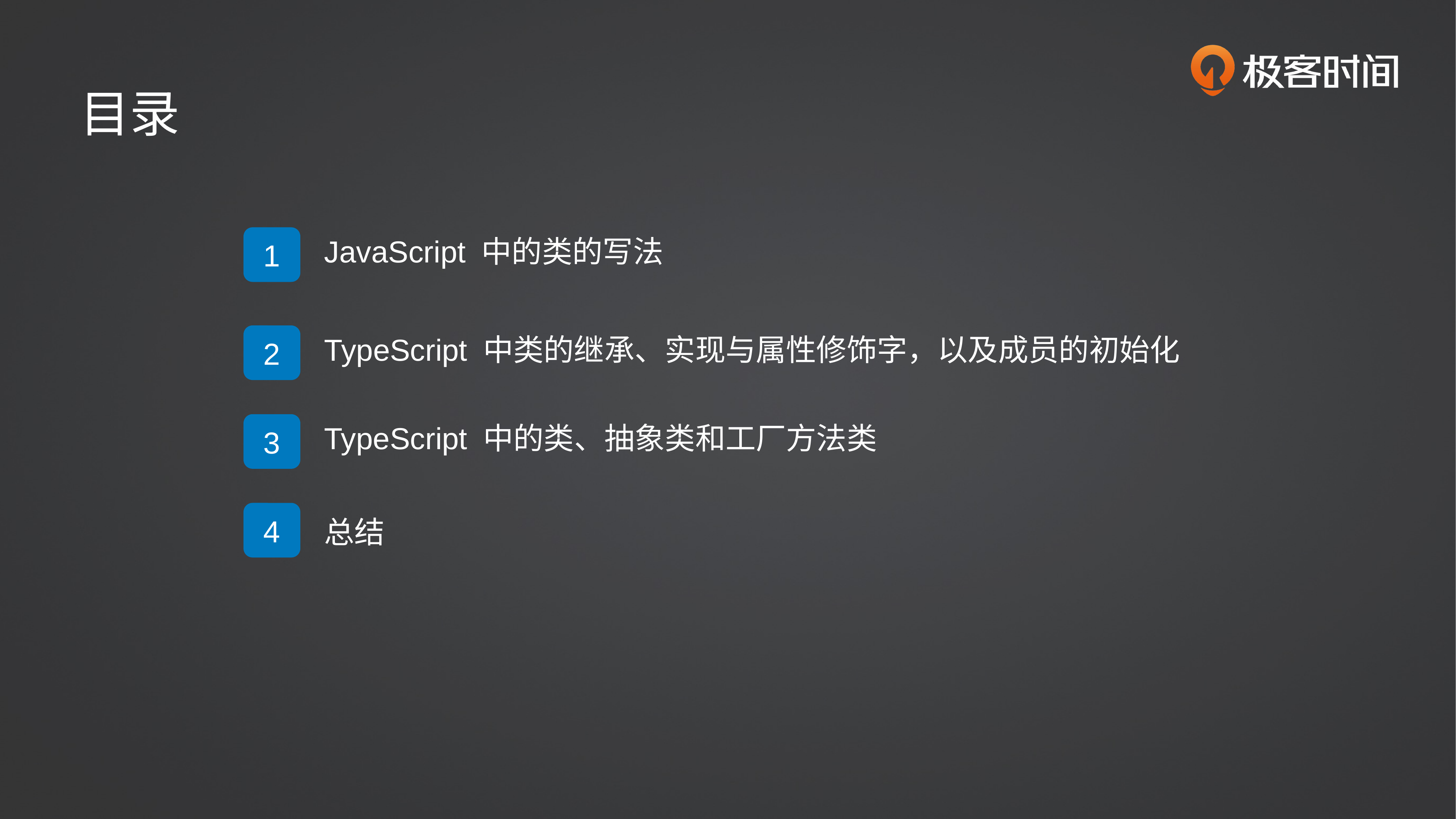

目录

1
JavaScript 中的类的写法

2
TypeScript 中类的继承、实现与属性修饰字，以及成员的初始化

3
TypeScript 中的类、抽象类和工厂方法类

4
总结